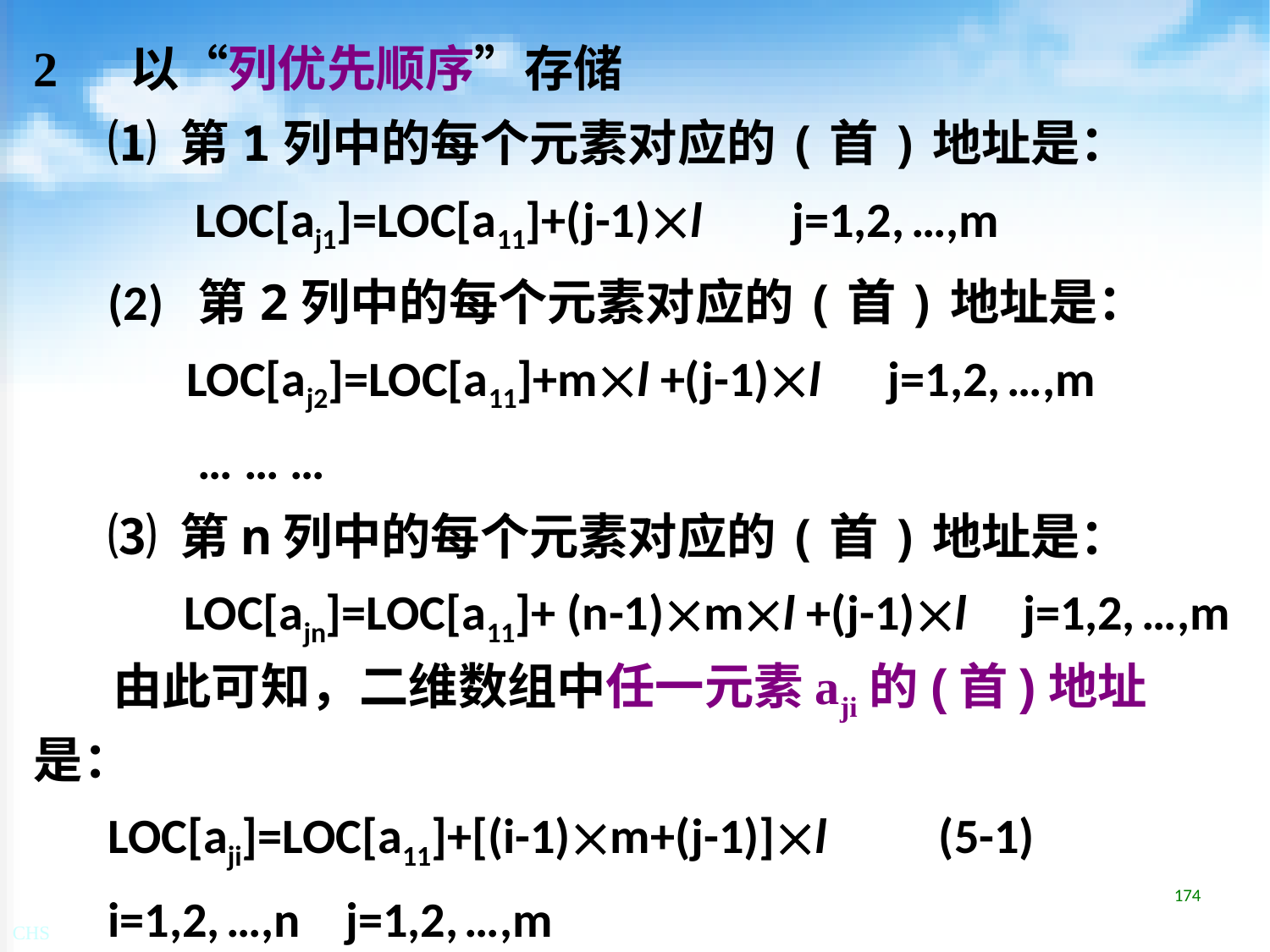

# 2  以“列优先顺序”存储
⑴ 第1列中的每个元素对应的(首)地址是：
 LOC[aj1]=LOC[a11]+(j-1)×l        j=1,2, …,m
(2)  第2列中的每个元素对应的(首)地址是：
       LOC[aj2]=LOC[a11]+m×l +(j-1)×l      j=1,2, …,m
        … … …
⑶ 第n列中的每个元素对应的(首)地址是：
LOC[ajn]=LOC[a11]+ (n-1)×m×l +(j-1)×l     j=1,2, …,m
      由此可知，二维数组中任一元素aji的(首)地址是：
LOC[aji]=LOC[a11]+[(i-1)×m+(j-1)]×l          (5-1)
i=1,2, …,n    j=1,2, …,m
174